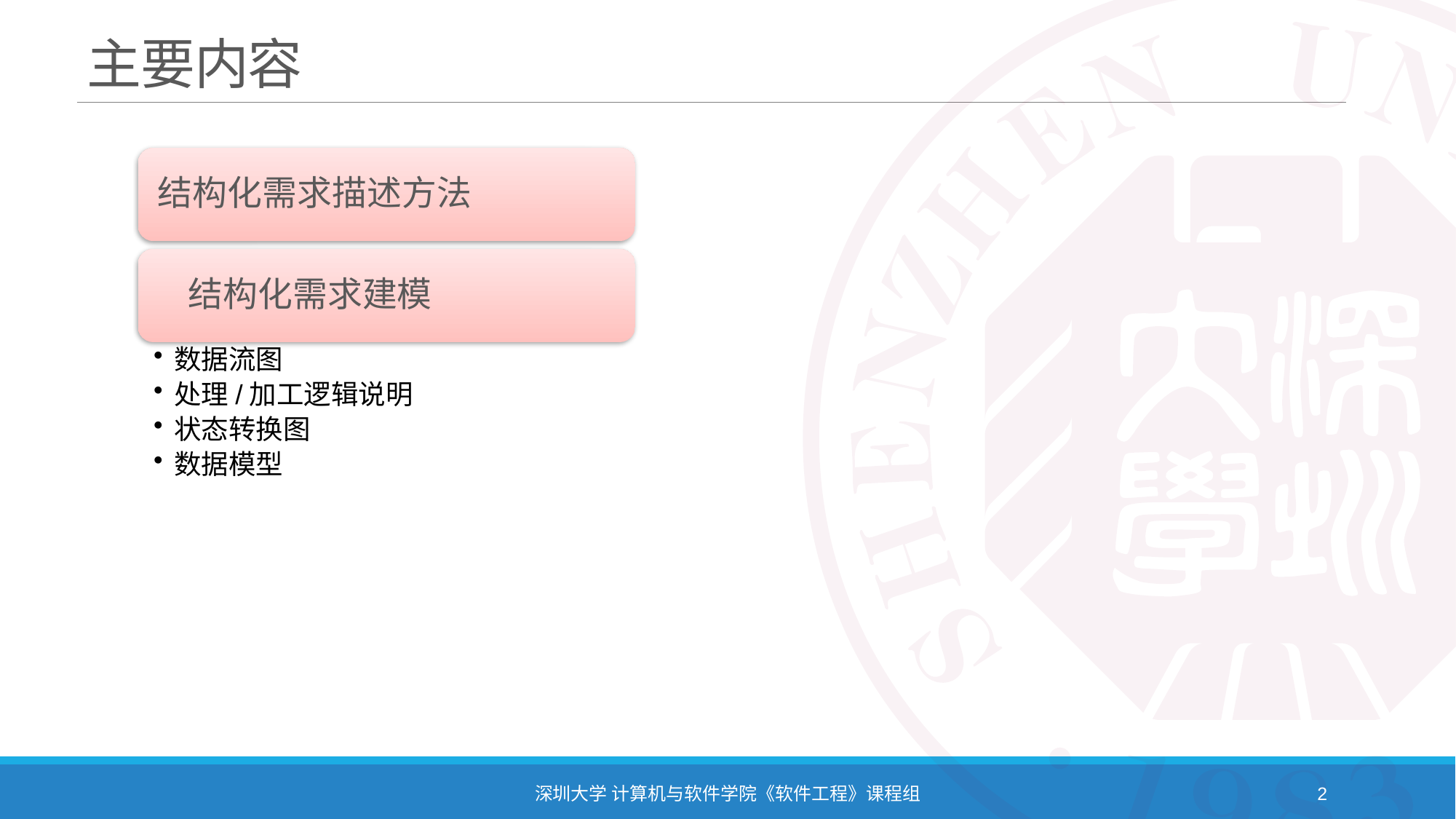

# 主要内容
结构化需求描述方法
结构化需求建模
数据流图
处理/加工逻辑说明
状态转换图
数据模型
深圳大学 计算机与软件学院《软件工程》课程组
2